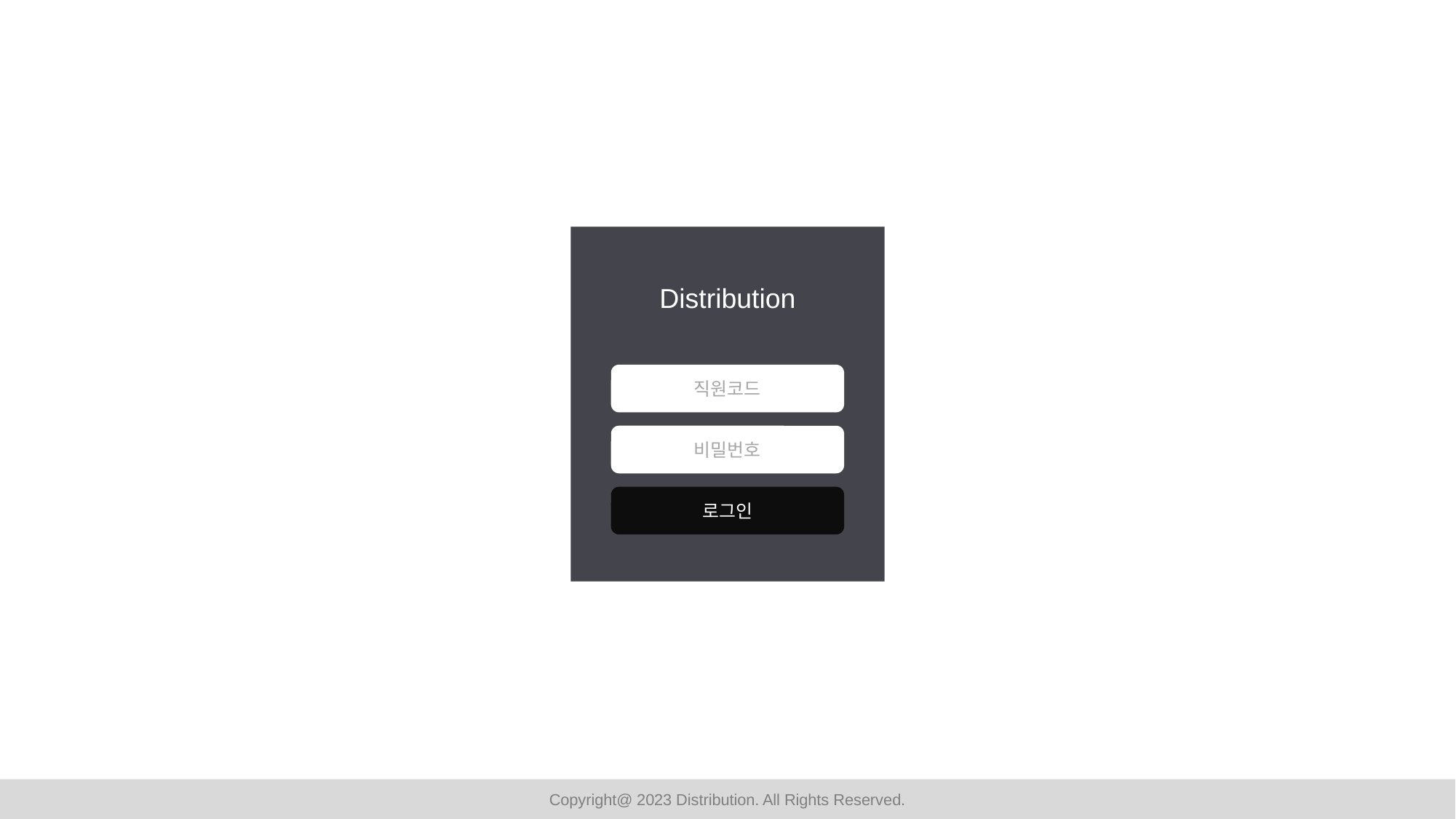

Distribution
직원코드
비밀번호
로그인

Copyright@ 2023 Distribution. All Rights Reserved.